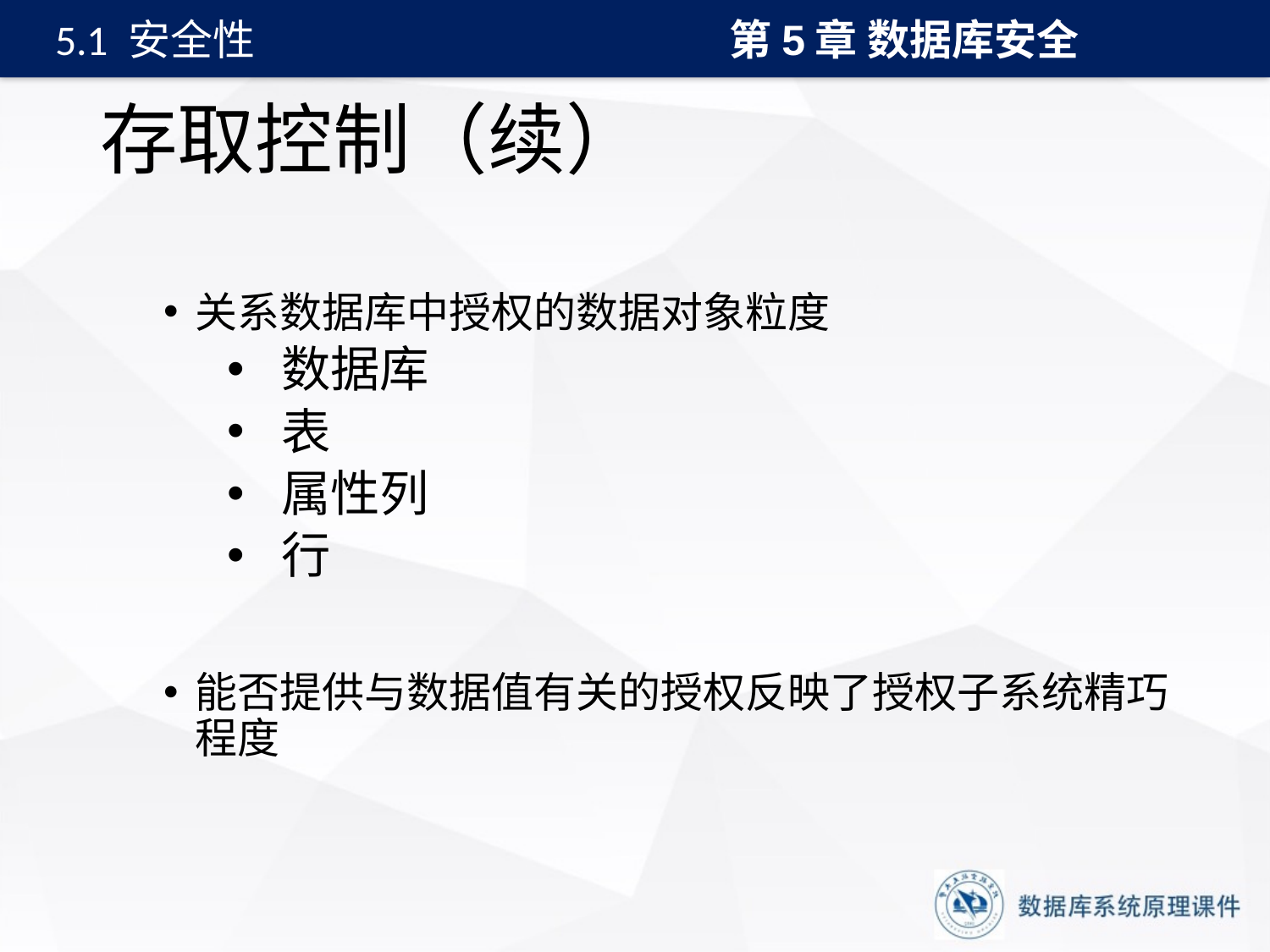

第5章 数据库安全
5.1 安全性
# 存取控制（续）
关系数据库中授权的数据对象粒度
 数据库
 表
 属性列
 行

能否提供与数据值有关的授权反映了授权子系统精巧程度